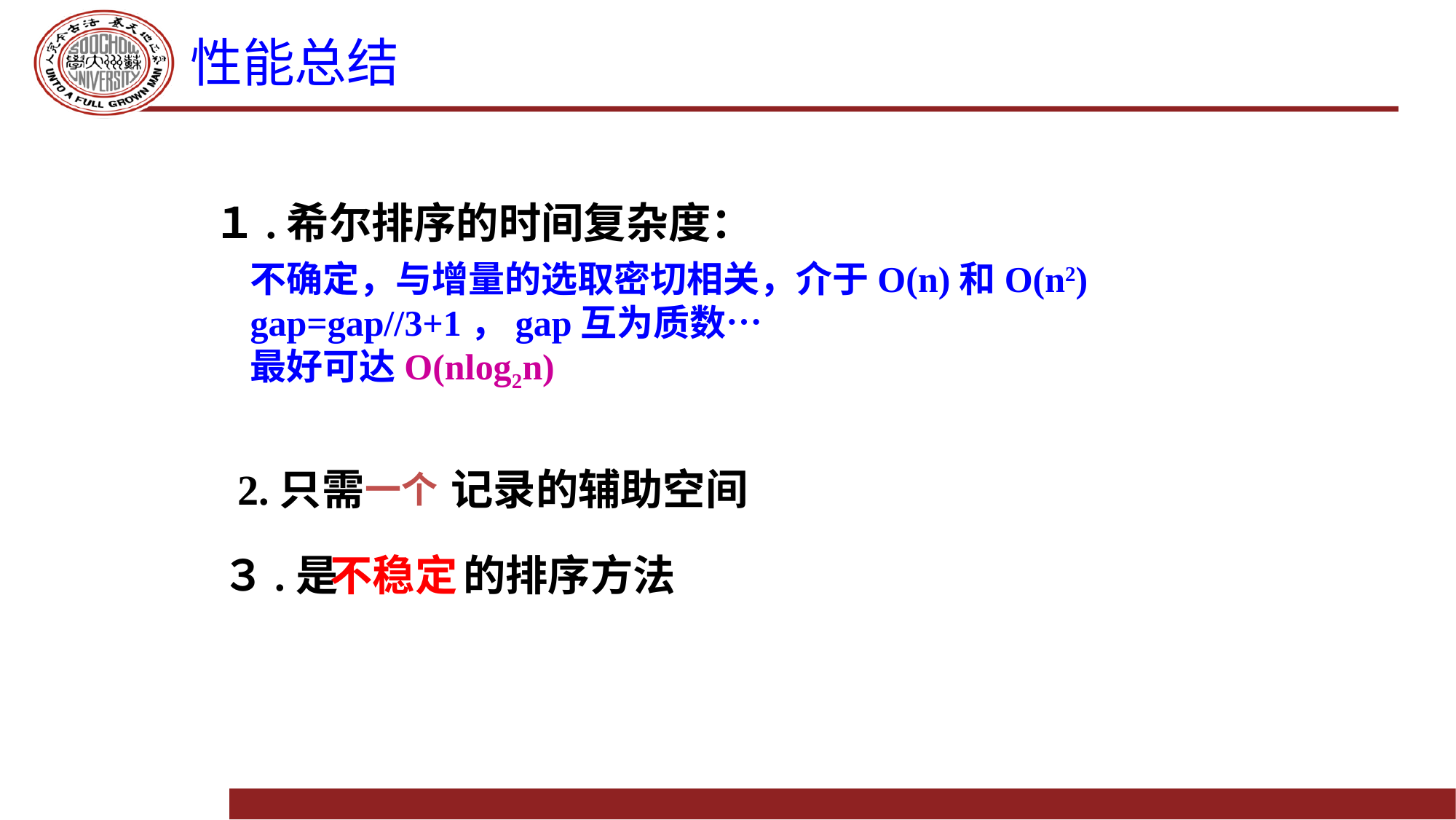

# 性能总结
１.希尔排序的时间复杂度：

不确定，与增量的选取密切相关，介于O(n)和O(n2)
gap=gap//3+1，gap互为质数…
最好可达O(nlog2n)
2.只需         记录的辅助空间
一个
３.是             的排序方法
不稳定